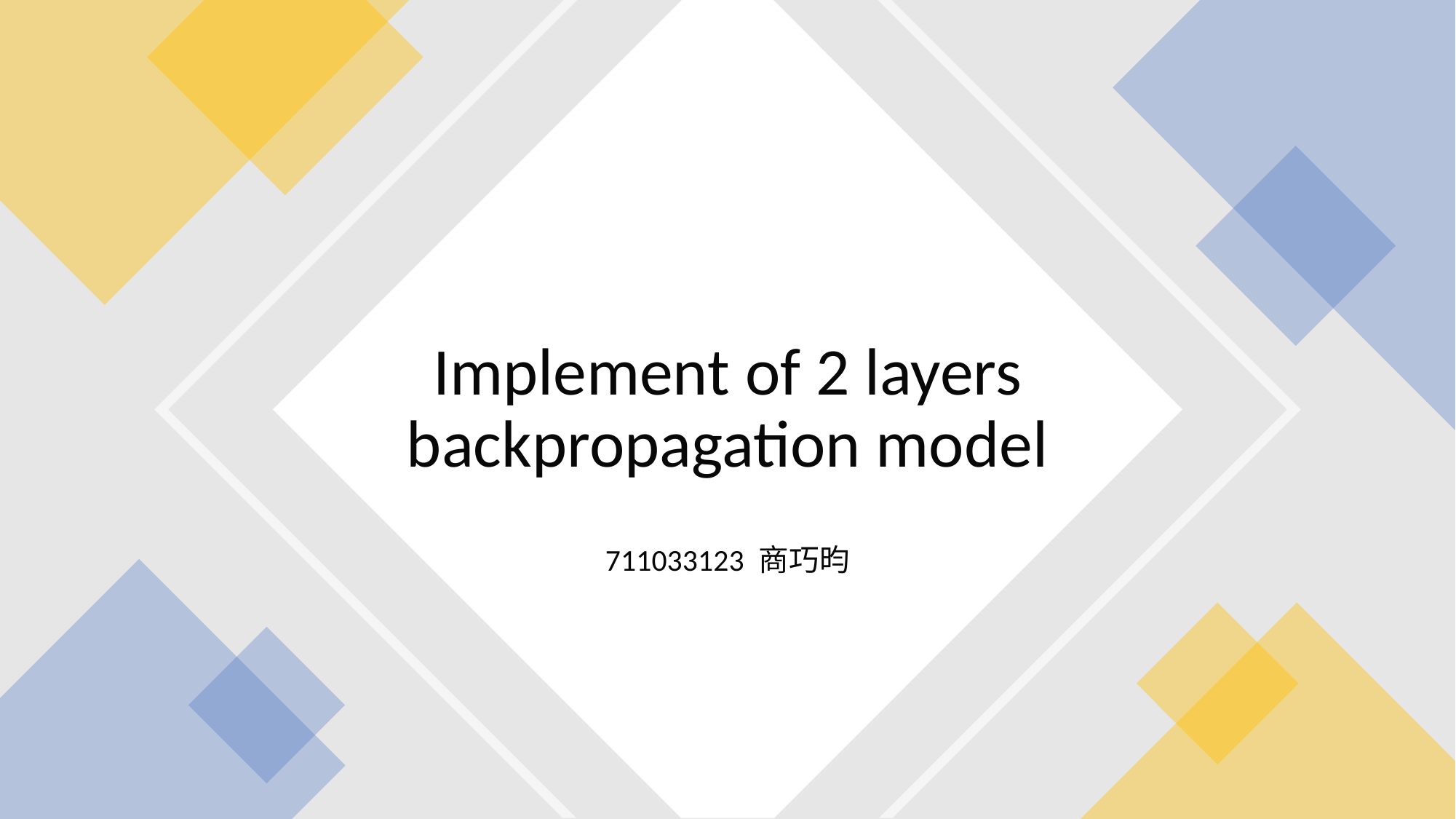

# Implement of 2 layers backpropagation model
711033123 商巧昀